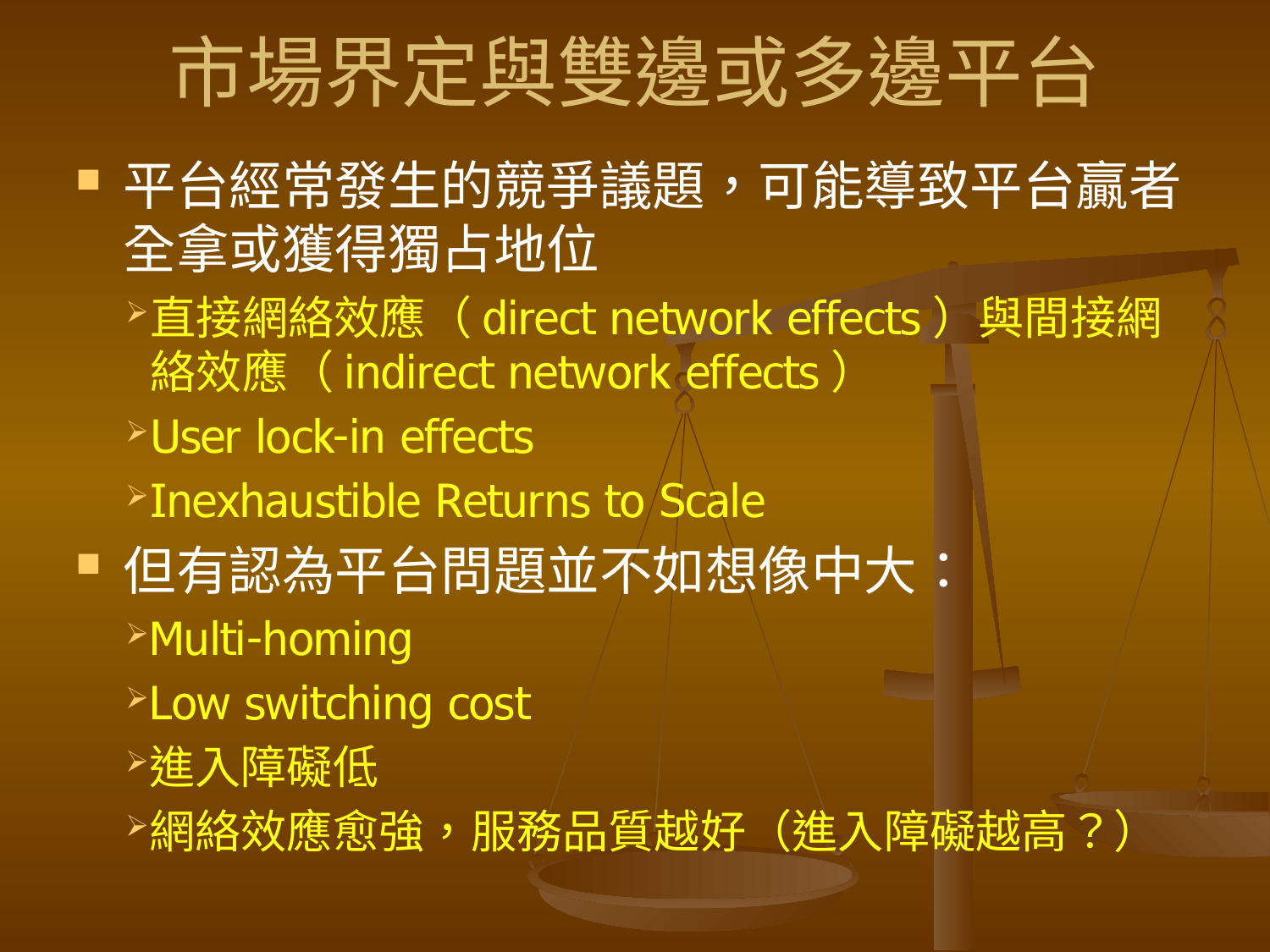

# 市場界定與雙邊或多邊平台
平台經常發生的競爭議題，可能導致平台贏者全拿或獲得獨占地位
直接網絡效應（direct network effects）與間接網絡效應（indirect network effects）
User lock-in effects
Inexhaustible Returns to Scale
但有認為平台問題並不如想像中大：
Multi-homing
Low switching cost
進入障礙低
網絡效應愈強，服務品質越好（進入障礙越高？）